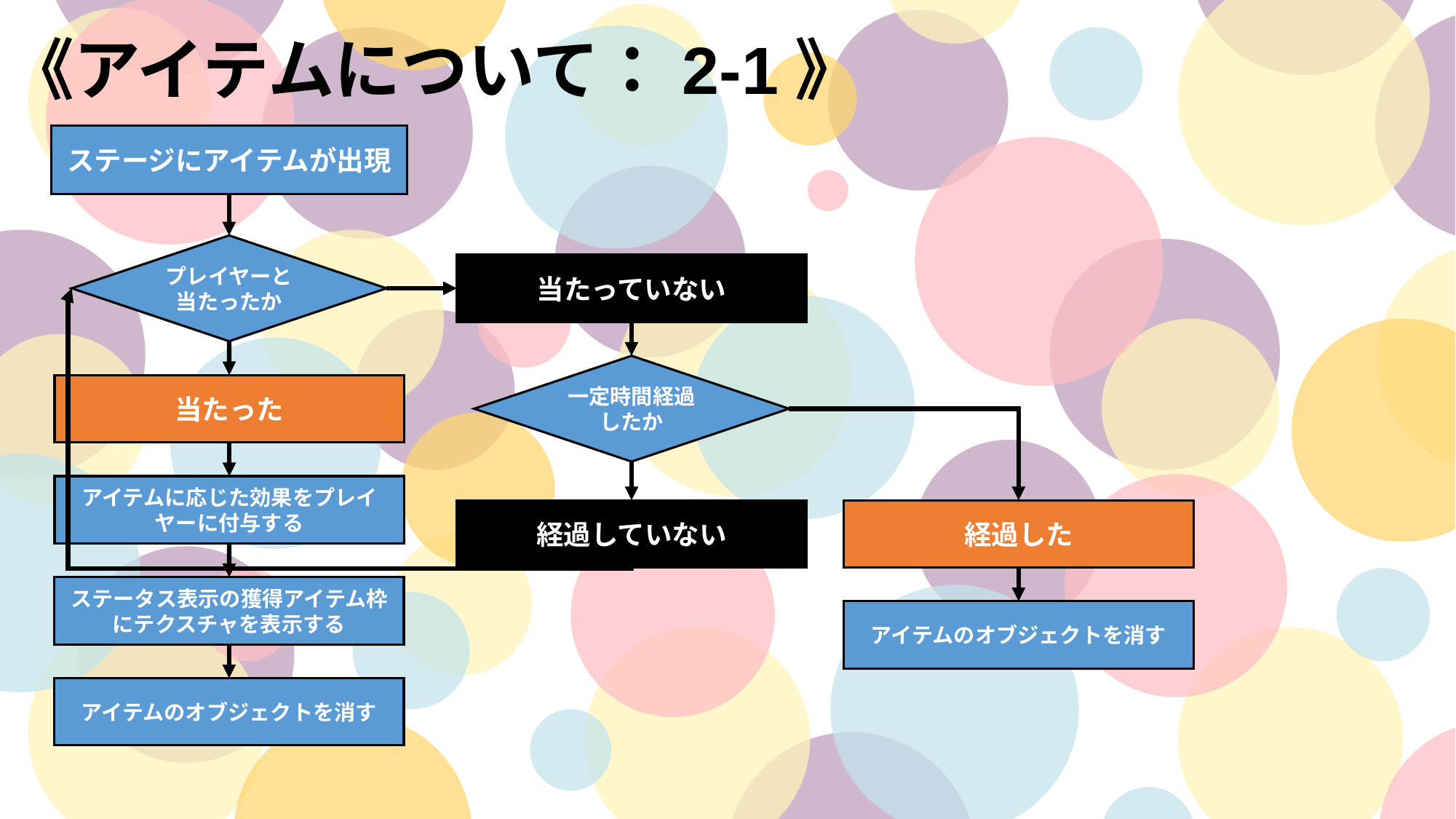

《アイテムについて：2-1》
ステージにアイテムが出現
プレイヤーと当たったか
当たっていない
一定時間経過したか
当たった
アイテムに応じた効果をプレイヤーに付与する
経過していない
経過した
ステータス表示の獲得アイテム枠にテクスチャを表示する
アイテムのオブジェクトを消す
アイテムのオブジェクトを消す